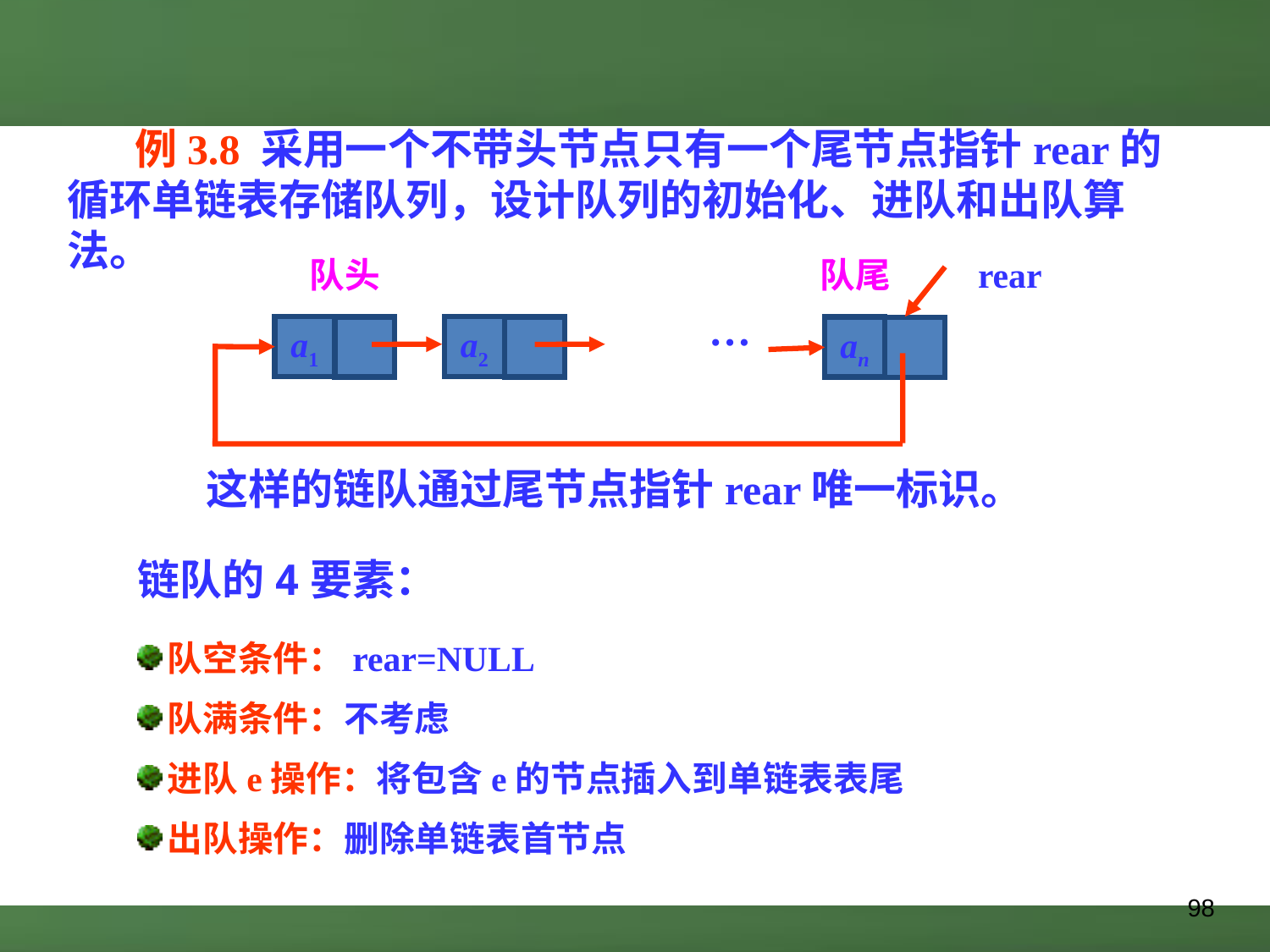

例3.8 采用一个不带头节点只有一个尾节点指针rear的循环单链表存储队列，设计队列的初始化、进队和出队算法。
队头
队尾
rear

…
a1
a2

an

这样的链队通过尾节点指针rear唯一标识。
链队的4要素：
队空条件：rear=NULL
队满条件：不考虑
进队e操作：将包含e的节点插入到单链表表尾
出队操作：删除单链表首节点
98